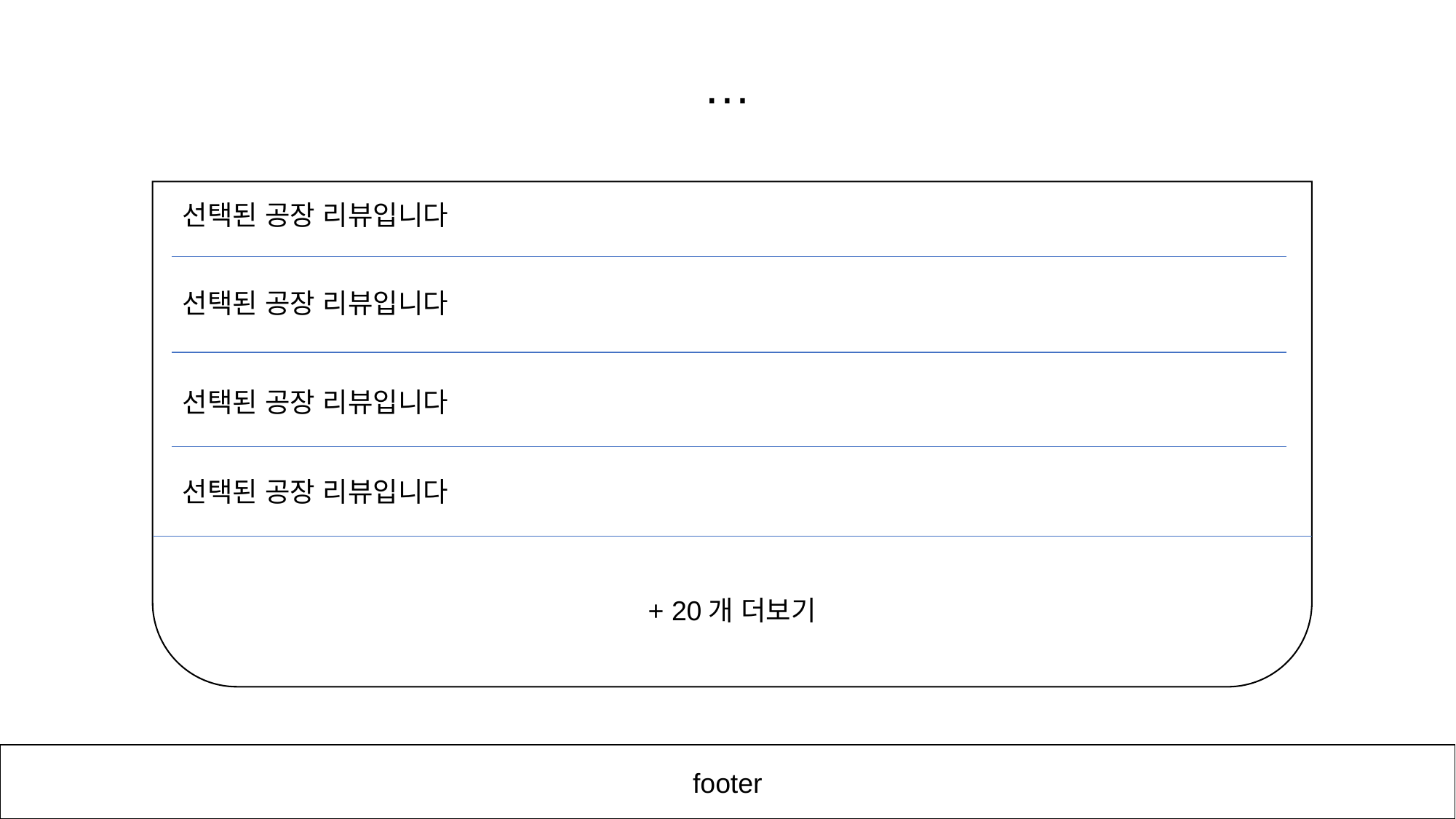

…

선택된 공장 리뷰입니다
선택된 공장 리뷰입니다
선택된 공장 리뷰입니다
선택된 공장 리뷰입니다
+ 20개 더보기
footer